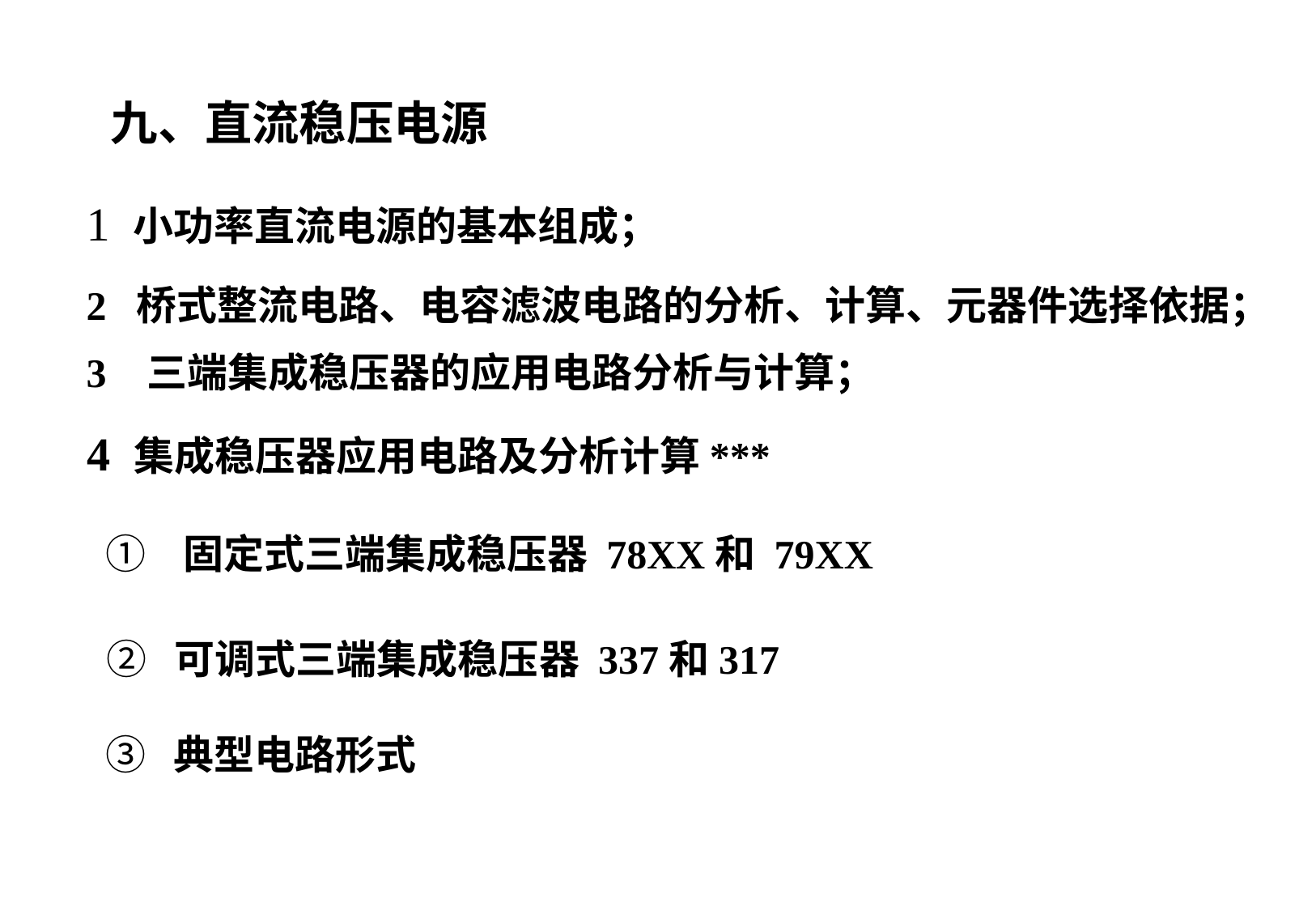

# 九、直流稳压电源
1 小功率直流电源的基本组成；
2  桥式整流电路、电容滤波电路的分析、计算、元器件选择依据；
3   三端集成稳压器的应用电路分析与计算；
4 集成稳压器应用电路及分析计算***
①   固定式三端集成稳压器 78XX和 79XX
②  可调式三端集成稳压器 337和317
③  典型电路形式